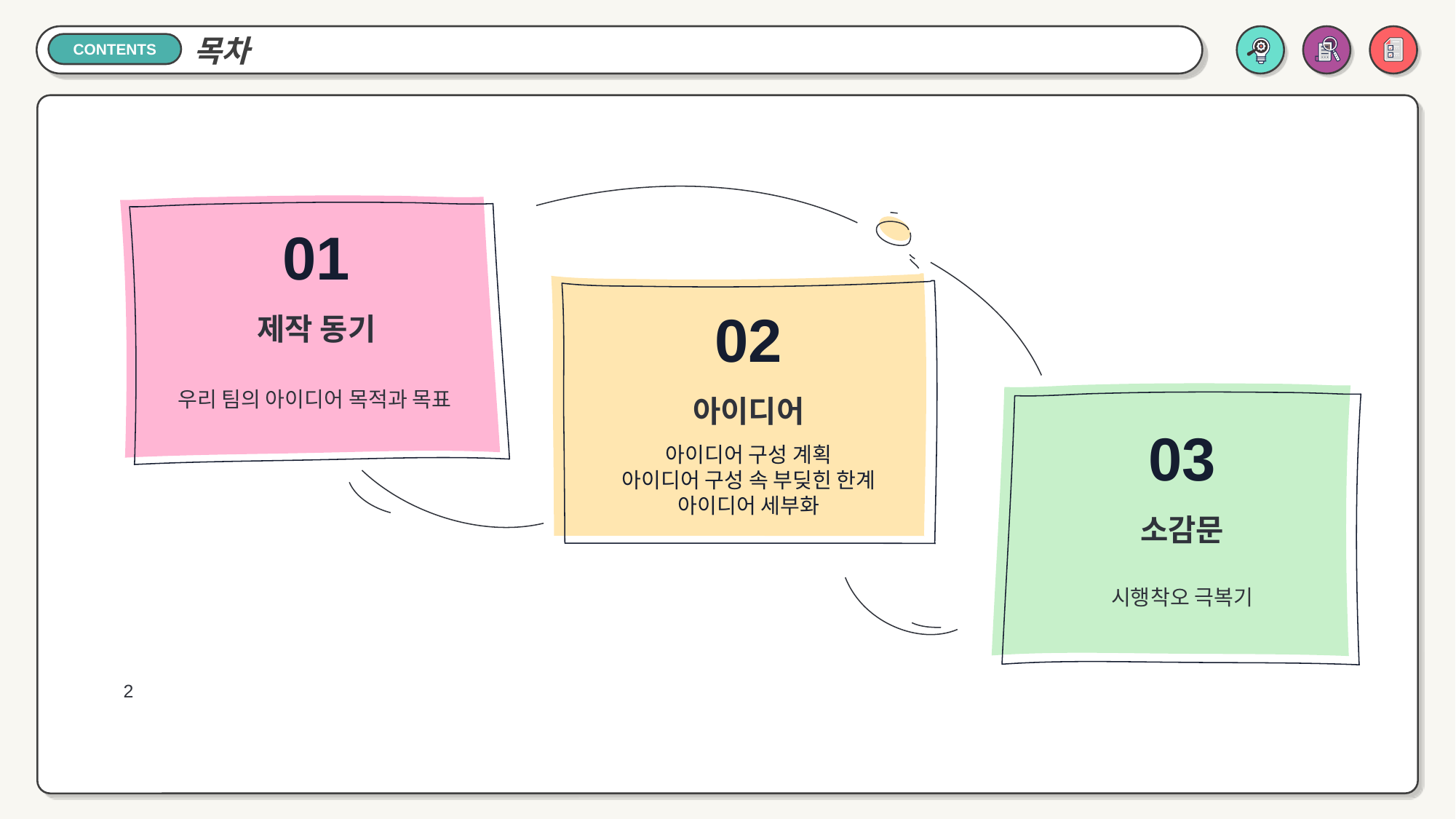

목차

CONTENTS

01

02
제작 동기
우리 팀의 아이디어 목적과 목표
아이디어

03
아이디어 구성 계획
아이디어 구성 속 부딪힌 한계
아이디어 세부화

소감문
시행착오 극복기

2